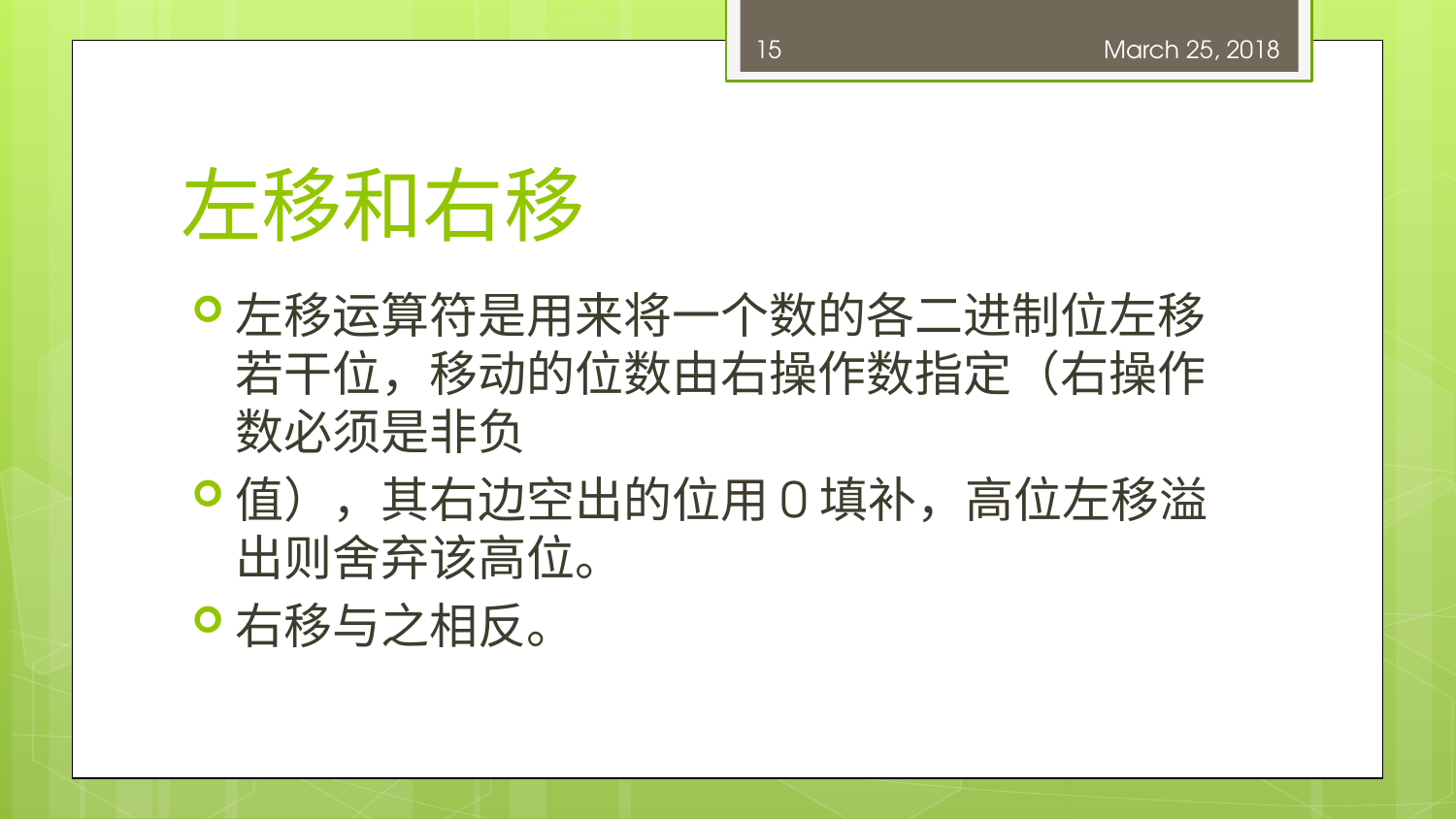

15
March 25, 2018
# 左移和右移
左移运算符是用来将一个数的各二进制位左移若干位，移动的位数由右操作数指定（右操作数必须是非负
值），其右边空出的位用0填补，高位左移溢出则舍弃该高位。
右移与之相反。